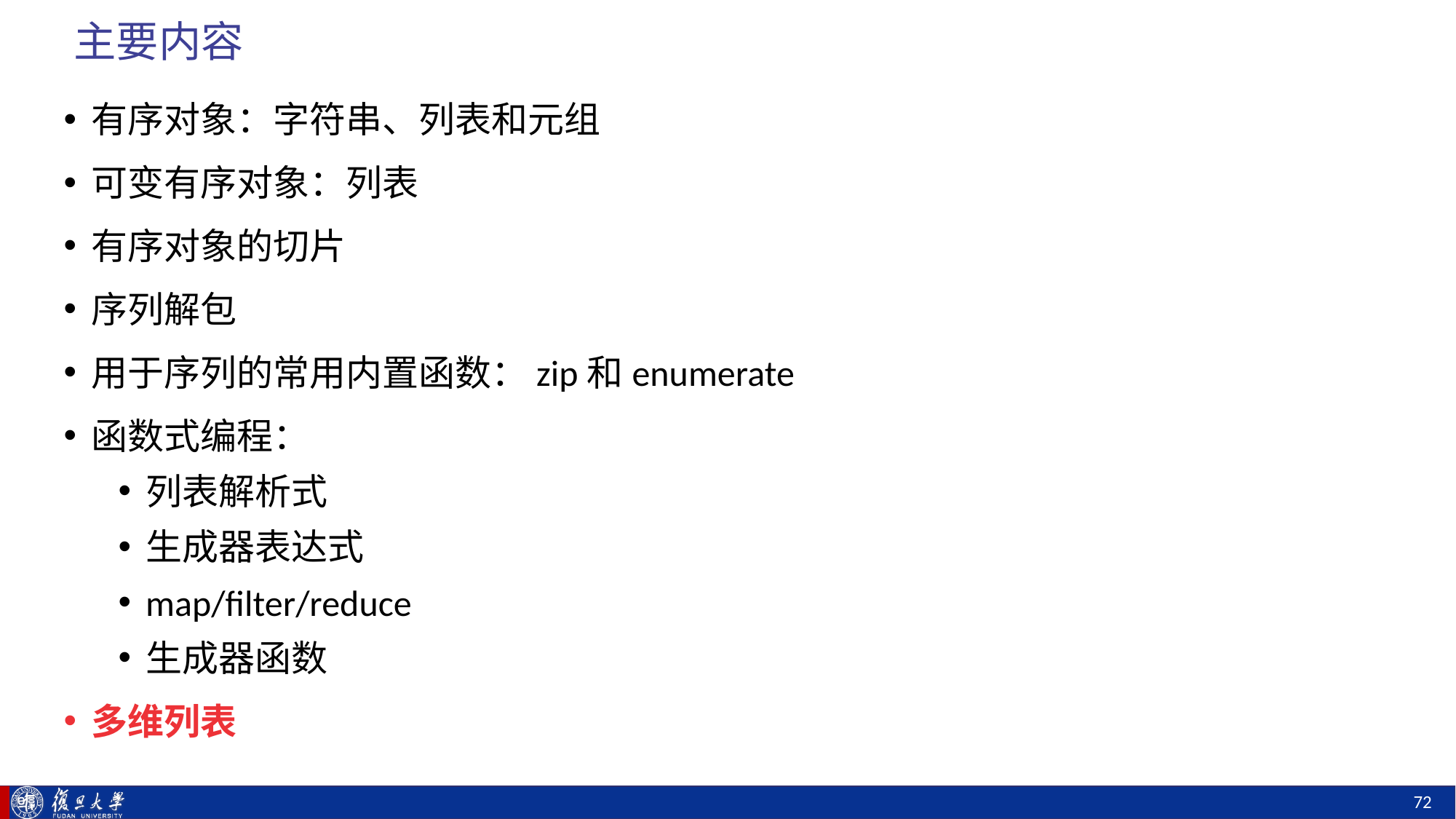

# 主要内容
有序对象：字符串、列表和元组
可变有序对象：列表
有序对象的切片
序列解包
用于序列的常用内置函数：zip和enumerate
函数式编程：
列表解析式
生成器表达式
map/filter/reduce
生成器函数
多维列表